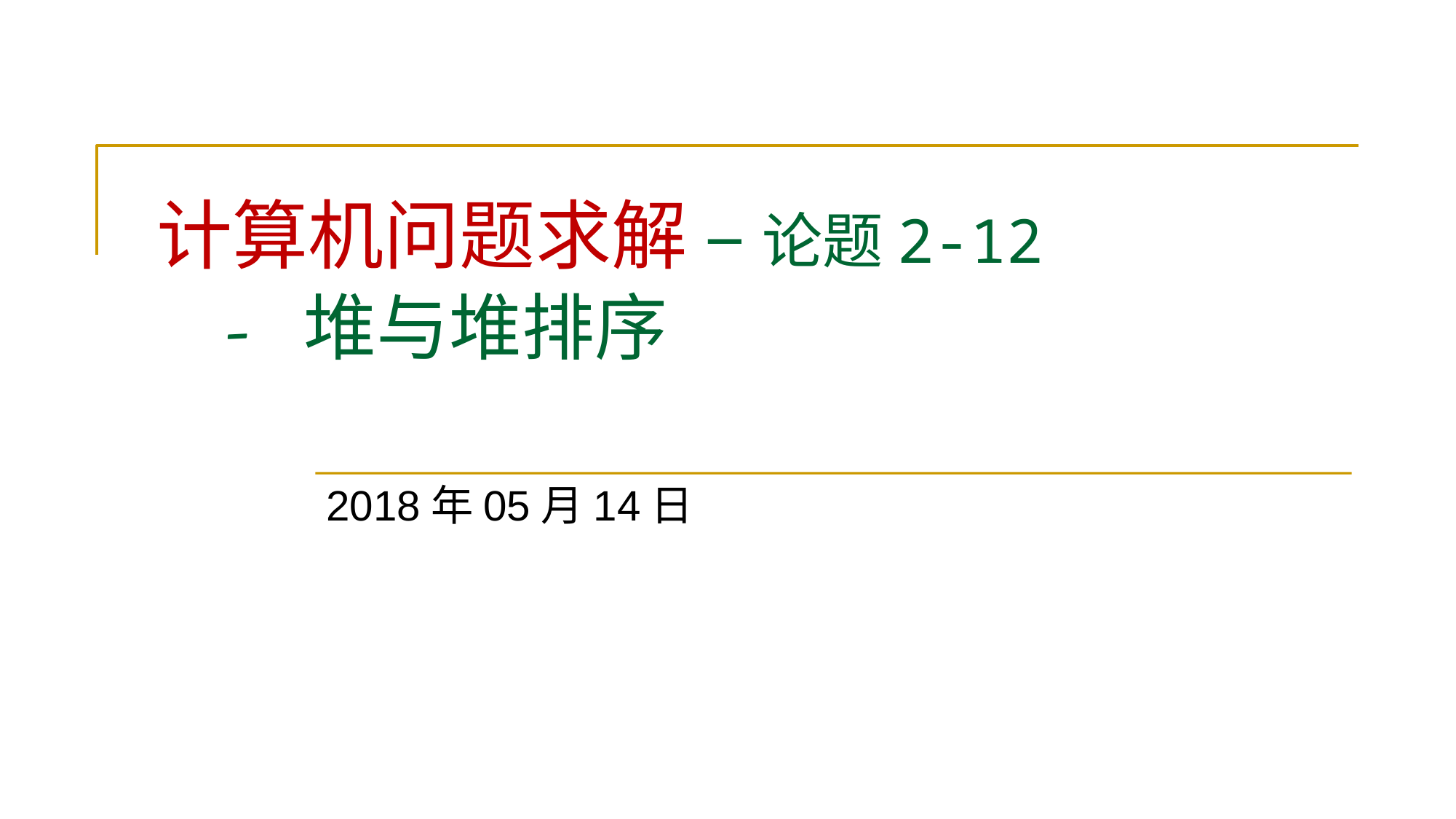

# 计算机问题求解 – 论题2-12 -  堆与堆排序
2018年05月14日